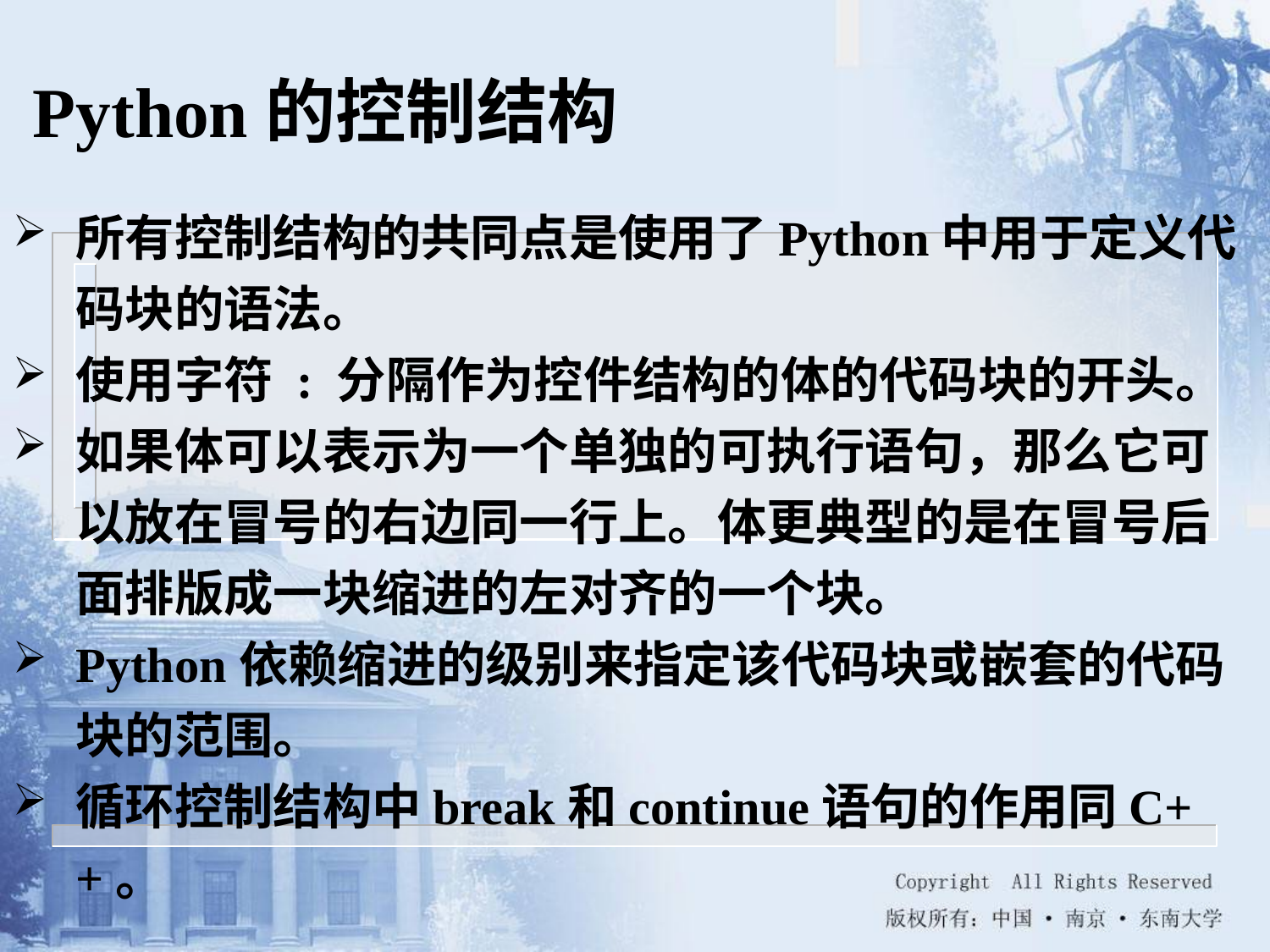

Python的控制结构
所有控制结构的共同点是使用了Python中用于定义代码块的语法。
使用字符 : 分隔作为控件结构的体的代码块的开头。
如果体可以表示为一个单独的可执行语句，那么它可以放在冒号的右边同一行上。体更典型的是在冒号后面排版成一块缩进的左对齐的一个块。
Python依赖缩进的级别来指定该代码块或嵌套的代码块的范围。
循环控制结构中break和continue语句的作用同C++。